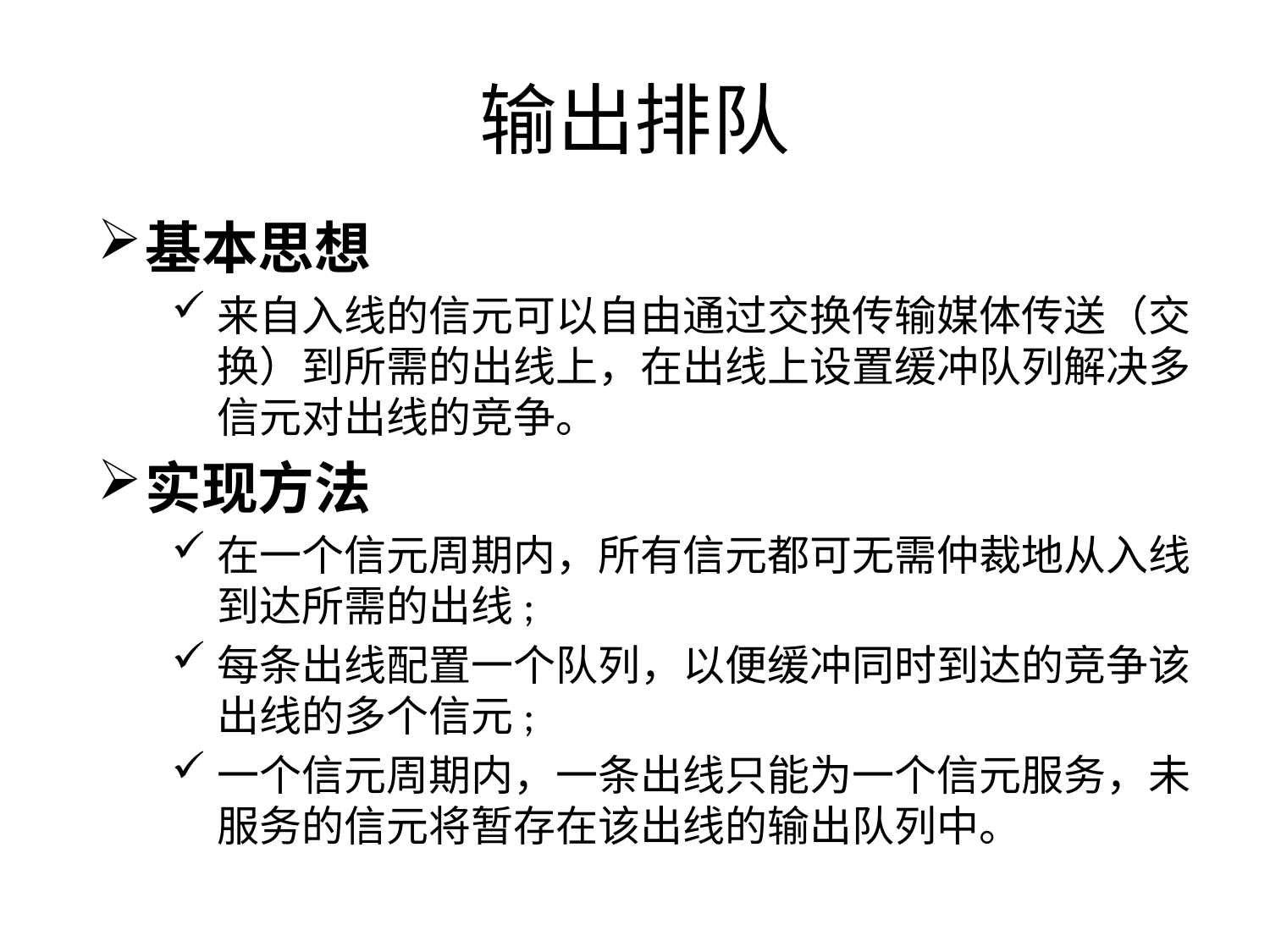

# 输出排队
基本思想
来自入线的信元可以自由通过交换传输媒体传送（交换）到所需的出线上，在出线上设置缓冲队列解决多信元对出线的竞争。
实现方法
在一个信元周期内，所有信元都可无需仲裁地从入线到达所需的出线;
每条出线配置一个队列，以便缓冲同时到达的竞争该出线的多个信元;
一个信元周期内，一条出线只能为一个信元服务，未服务的信元将暂存在该出线的输出队列中。